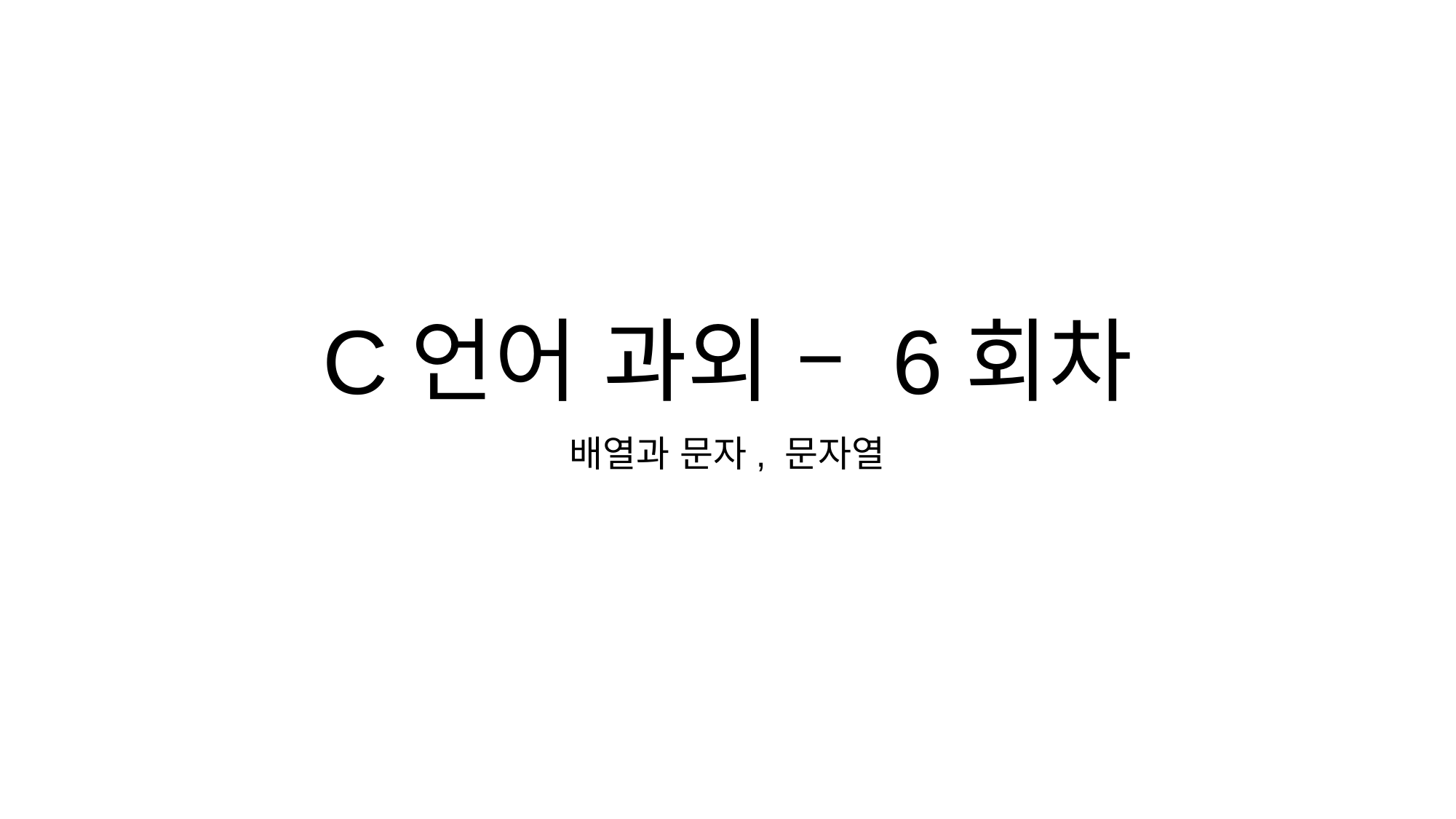

# C언어 과외 – 6회차
배열과 문자, 문자열